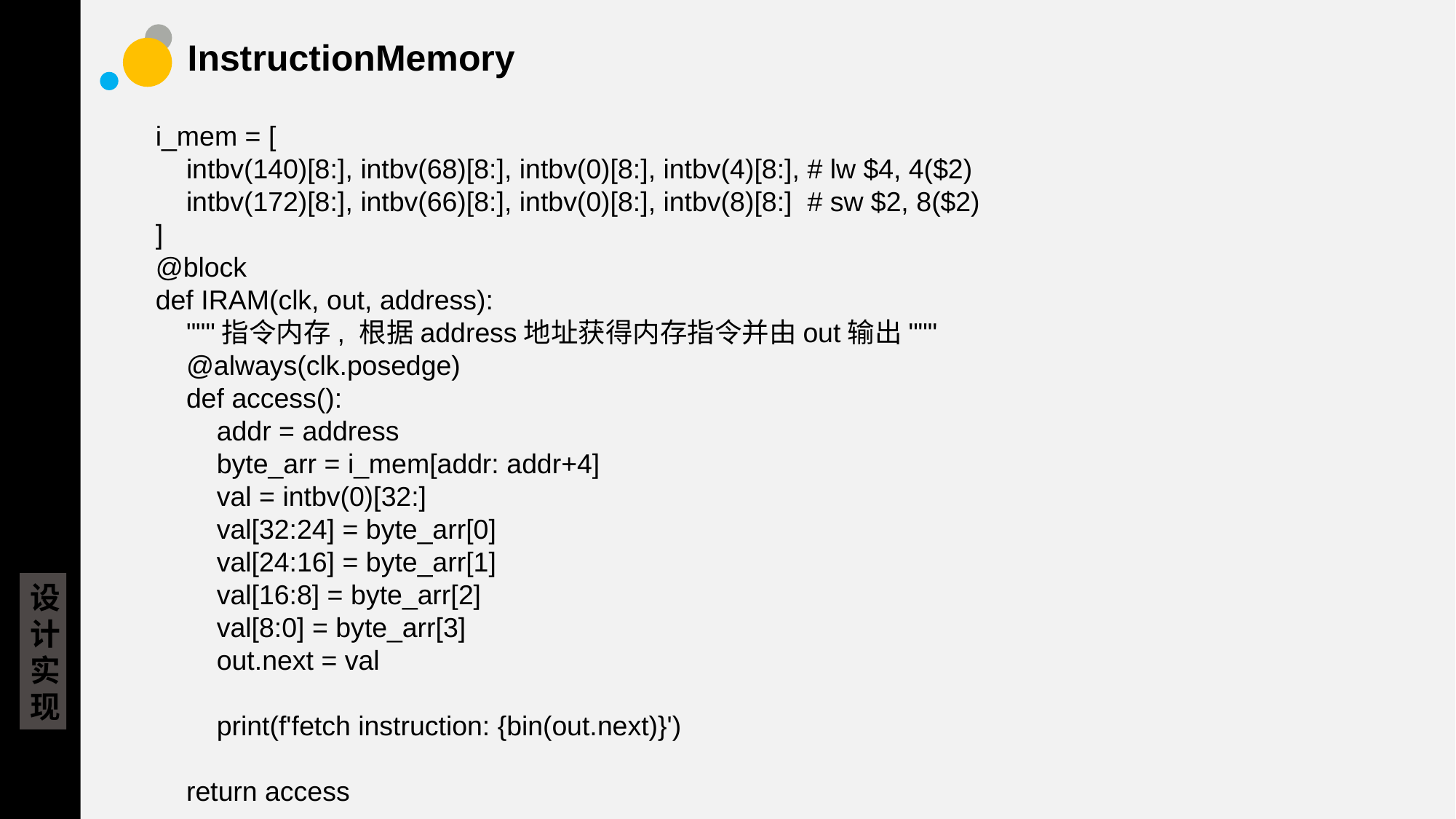

# InstructionMemory
问题提出
i_mem = [
    intbv(140)[8:], intbv(68)[8:], intbv(0)[8:], intbv(4)[8:], # lw $4, 4($2)
    intbv(172)[8:], intbv(66)[8:], intbv(0)[8:], intbv(8)[8:]  # sw $2, 8($2)
]
@block
def IRAM(clk, out, address):
    """指令内存, 根据address地址获得内存指令并由out输出"""
    @always(clk.posedge)
    def access():
        addr = address
        byte_arr = i_mem[addr: addr+4]
        val = intbv(0)[32:]
        val[32:24] = byte_arr[0]
        val[24:16] = byte_arr[1]
        val[16:8] = byte_arr[2]
        val[8:0] = byte_arr[3]
        out.next = val

        print(f'fetch instruction: {bin(out.next)}')

    return access
文献综述
设计实现